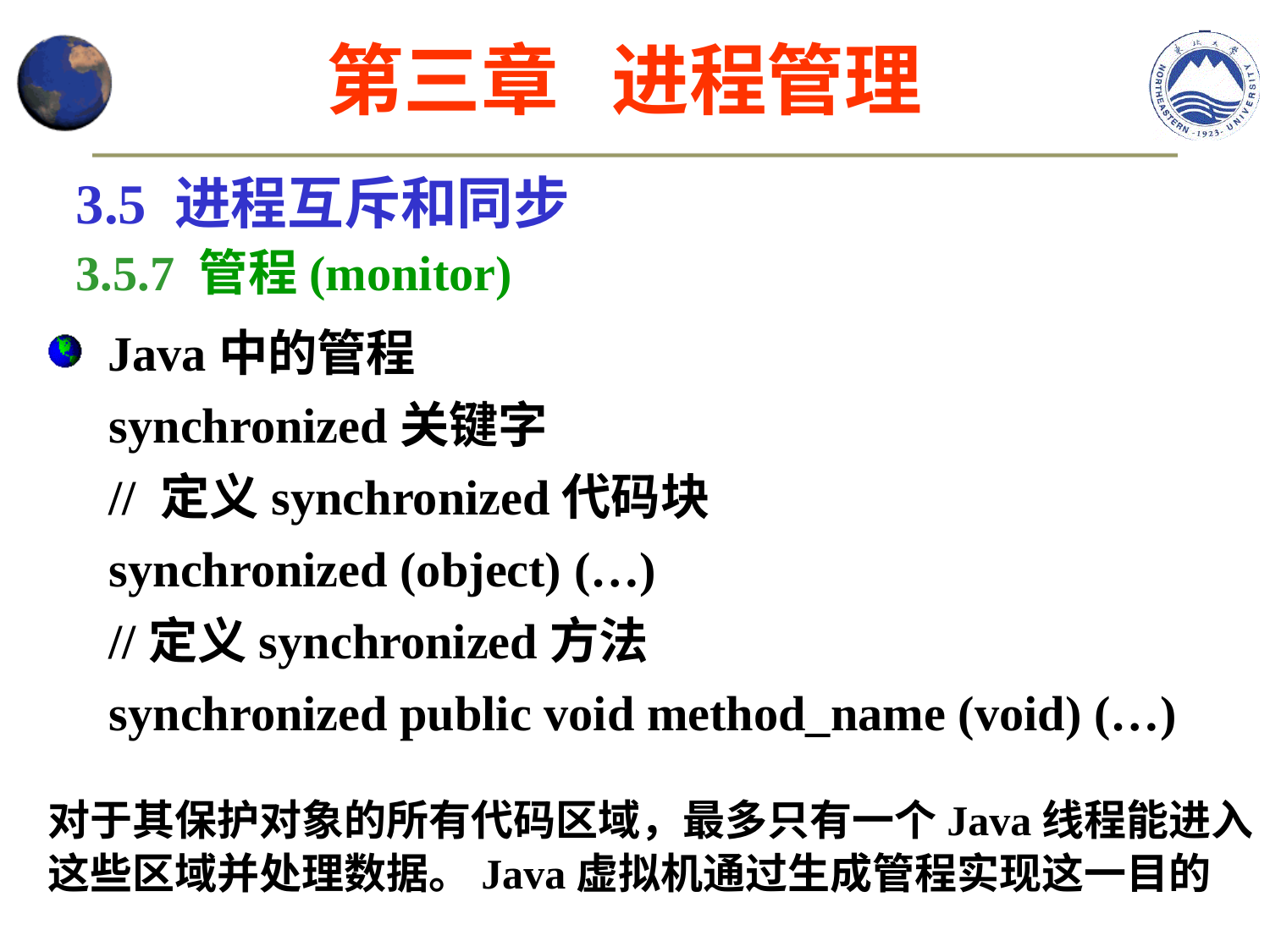

第三章   进程管理
3.5 进程互斥和同步
3.5.7 管程(monitor)
 Java中的管程
     synchronized关键字
     // 定义synchronized代码块
     synchronized (object) (…)
     //定义synchronized方法
     synchronized public void method_name (void) (…)

对于其保护对象的所有代码区域，最多只有一个Java线程能进入这些区域并处理数据。Java虚拟机通过生成管程实现这一目的